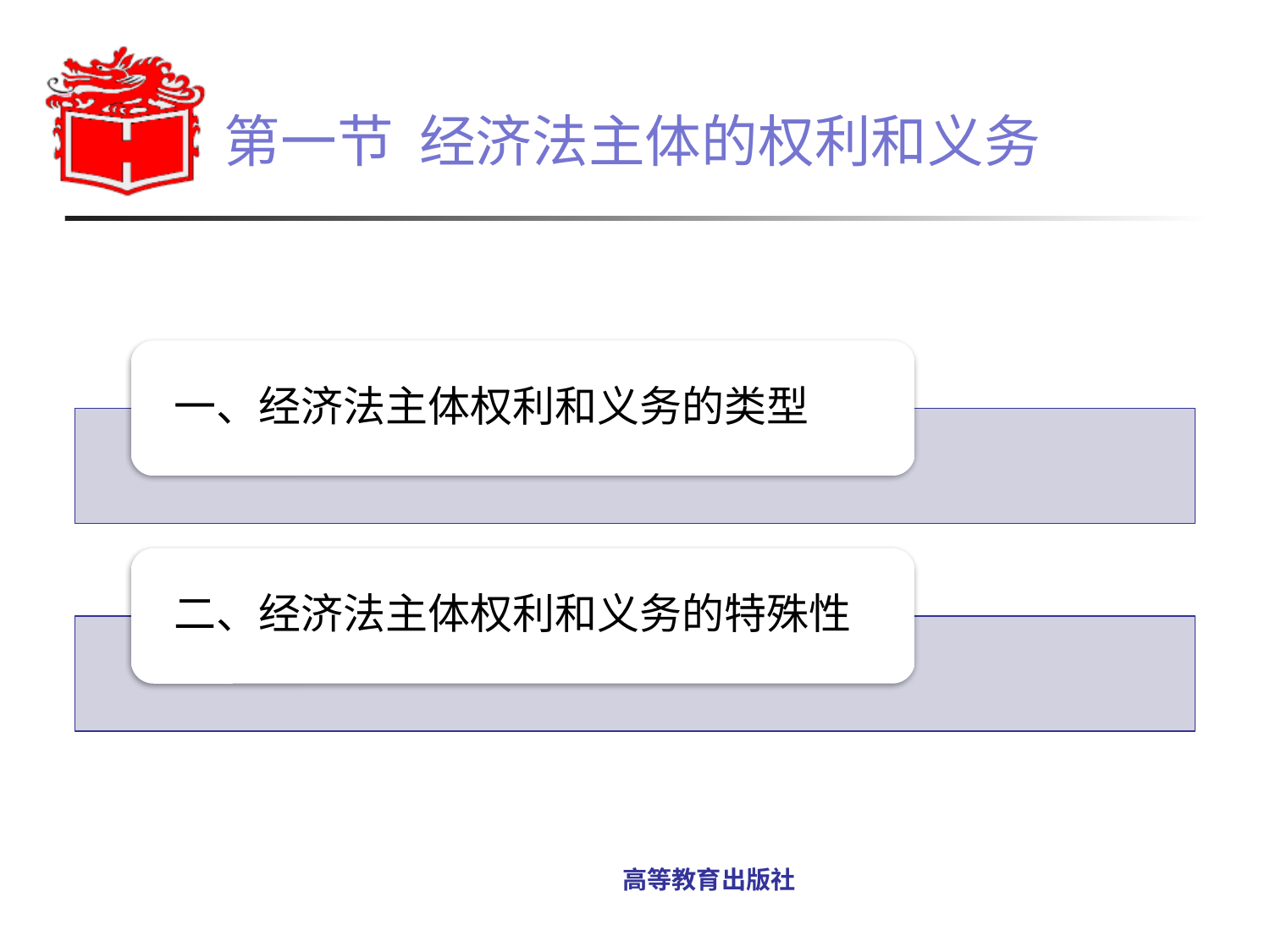

# 第一节  经济法主体的权利和义务
一、经济法主体权利和义务的类型
二、经济法主体权利和义务的特殊性

高等教育出版社